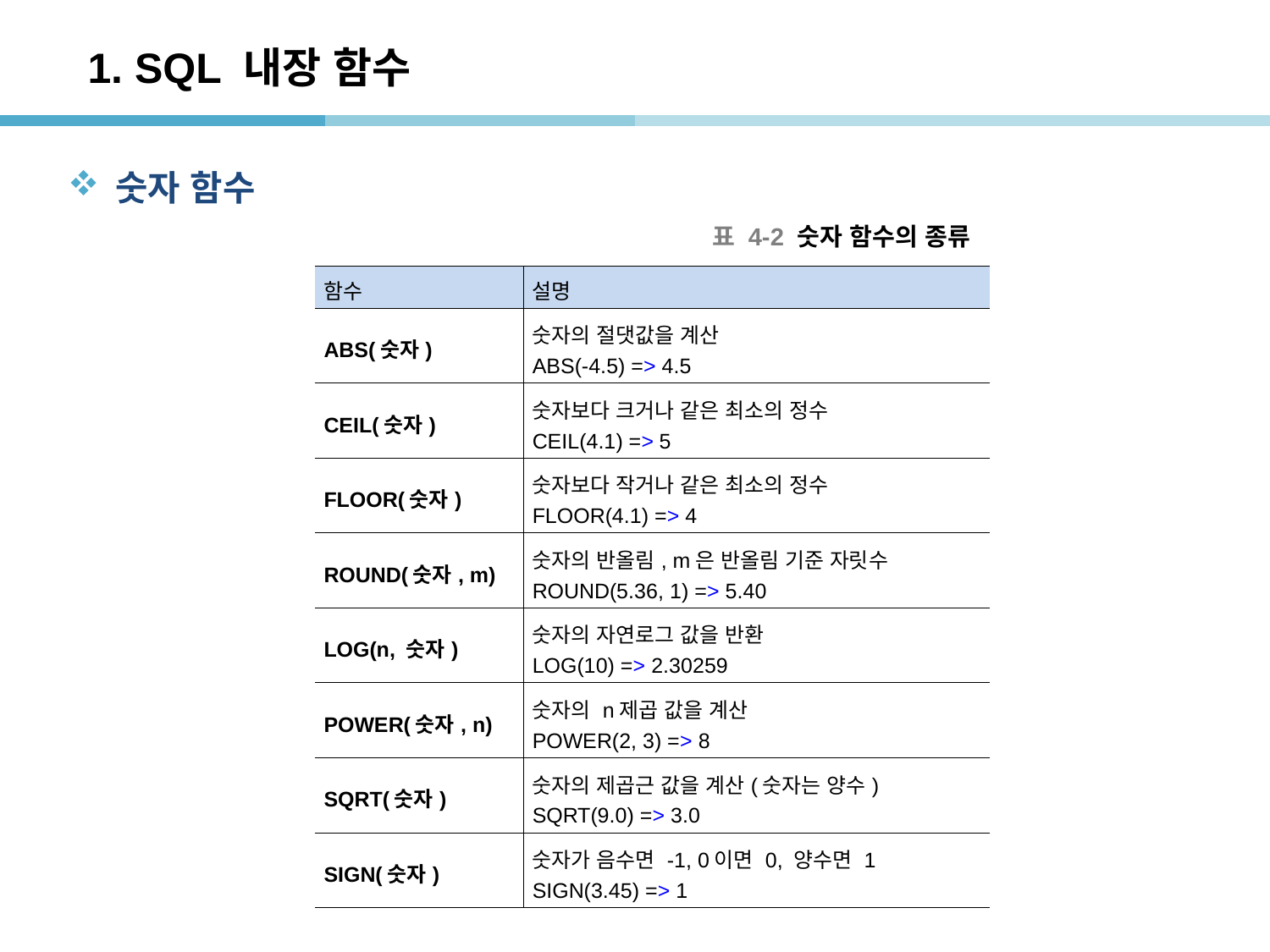

# 1. SQL 내장 함수
숫자 함수
표 4-2 숫자 함수의 종류
| 함수 | 설명 |
| --- | --- |
| ABS(숫자) | 숫자의 절댓값을 계산 ABS(-4.5) => 4.5 |
| CEIL(숫자) | 숫자보다 크거나 같은 최소의 정수 CEIL(4.1) => 5 |
| FLOOR(숫자) | 숫자보다 작거나 같은 최소의 정수 FLOOR(4.1) => 4 |
| ROUND(숫자, m) | 숫자의 반올림, m은 반올림 기준 자릿수 ROUND(5.36, 1) => 5.40 |
| LOG(n, 숫자) | 숫자의 자연로그 값을 반환 LOG(10) => 2.30259 |
| POWER(숫자, n) | 숫자의 n제곱 값을 계산 POWER(2, 3) => 8 |
| SQRT(숫자) | 숫자의 제곱근 값을 계산(숫자는 양수) SQRT(9.0) => 3.0 |
| SIGN(숫자) | 숫자가 음수면 -1, 0이면 0, 양수면 1 SIGN(3.45) => 1 |